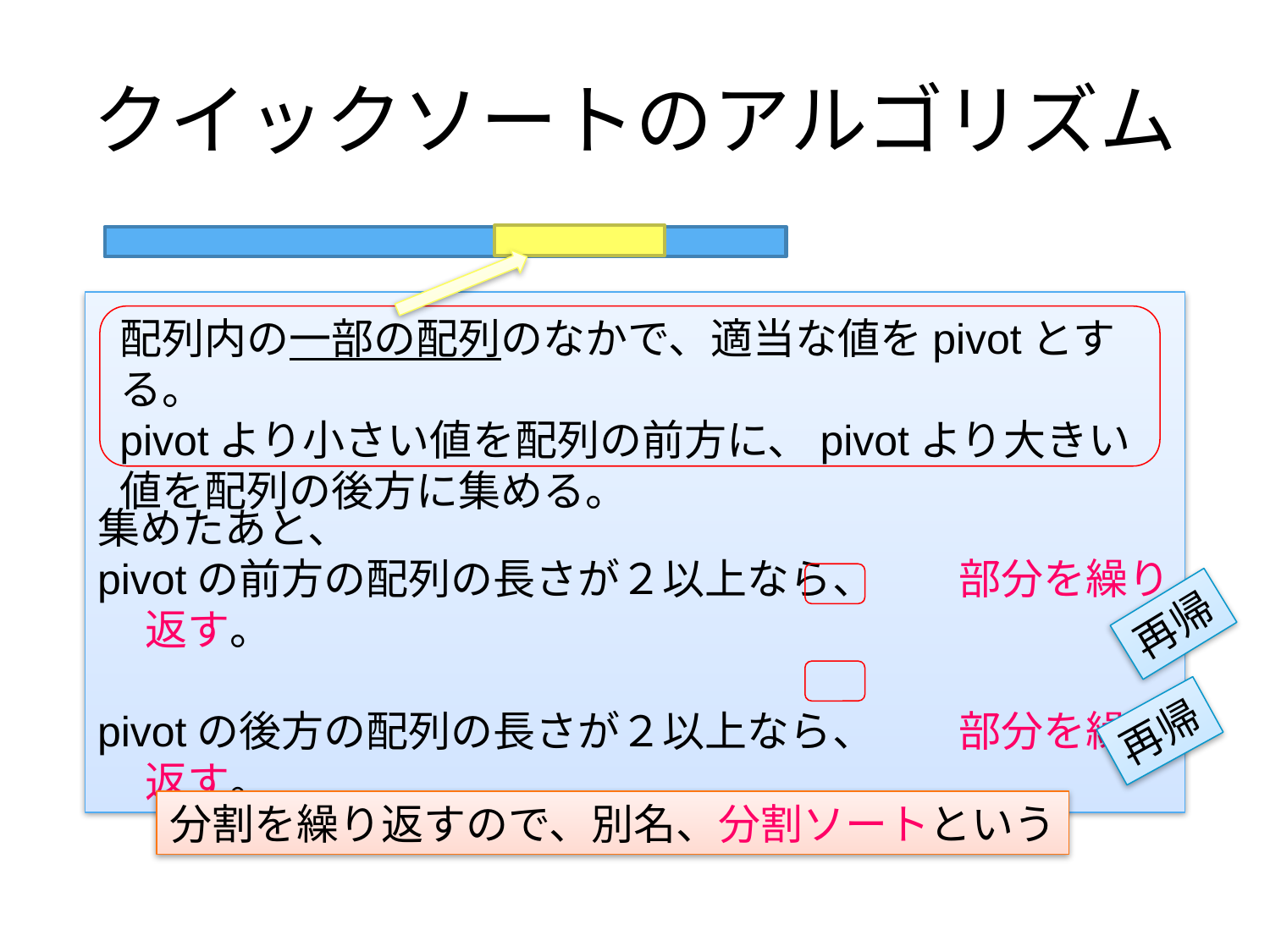

# クイックソートのアルゴリズム

集めたあと、
pivotの前方の配列の長さが２以上なら、　　部分を繰り返す。

pivotの後方の配列の長さが２以上なら、　　部分を繰り返す。

配列内の一部の配列のなかで、適当な値をpivotとする。
pivotより小さい値を配列の前方に、pivotより大きい値を配列の後方に集める。

再帰

再帰
分割を繰り返すので、別名、分割ソートという